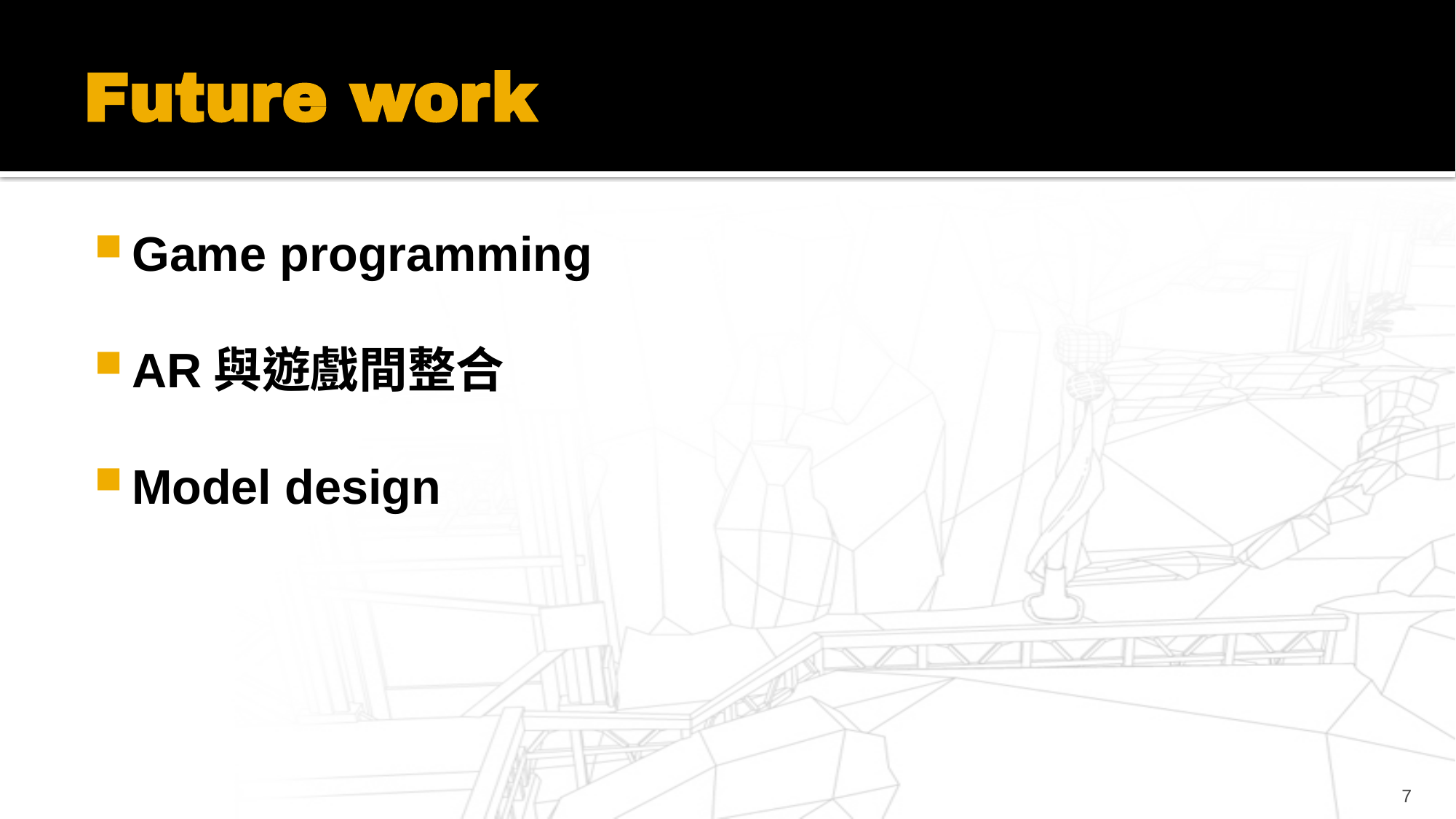

# Future work
Game programming

AR與遊戲間整合

Model design

7